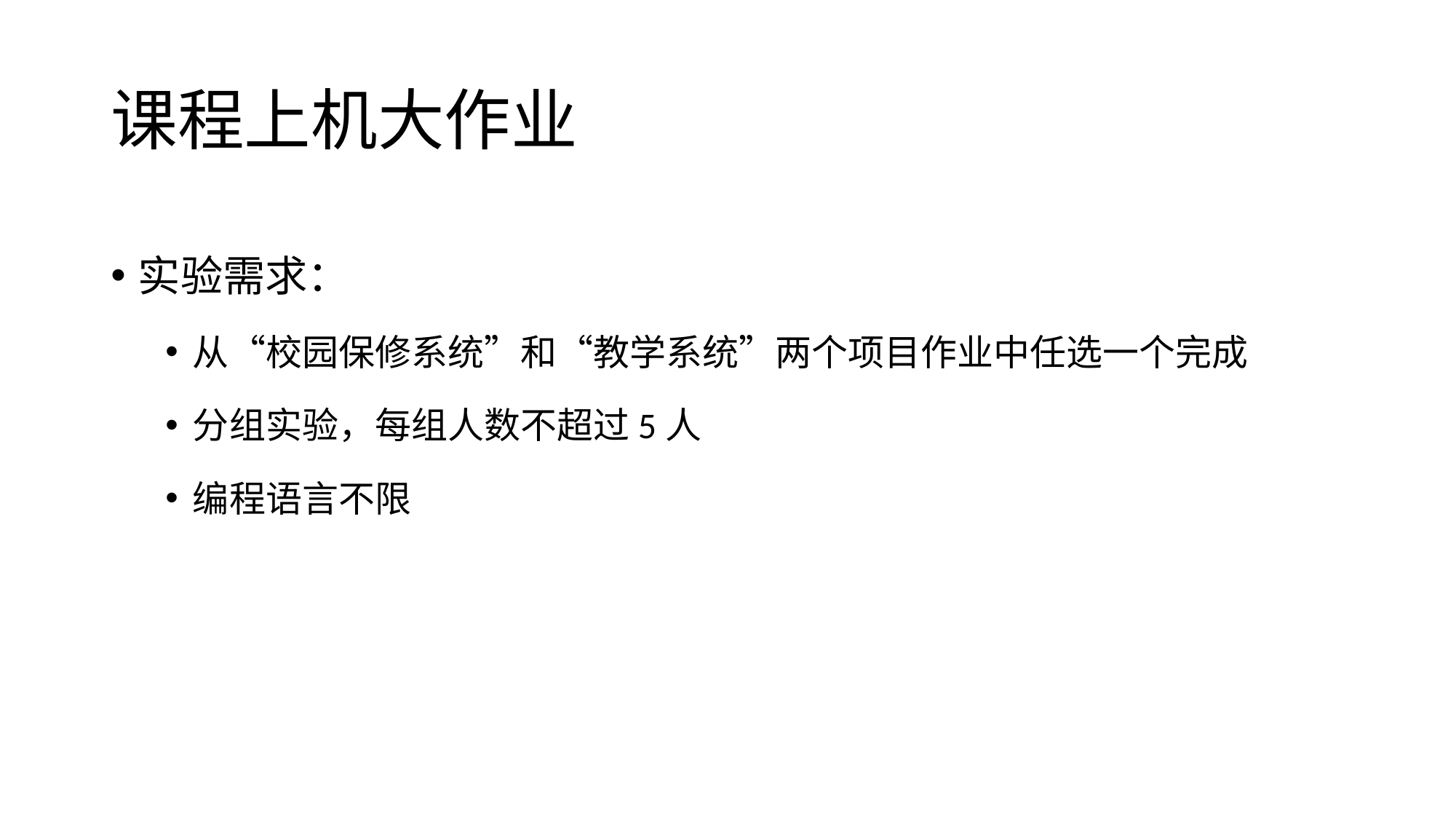

# 课程上机大作业
实验需求：
从“校园保修系统”和“教学系统”两个项目作业中任选一个完成
分组实验，每组人数不超过5人
编程语言不限